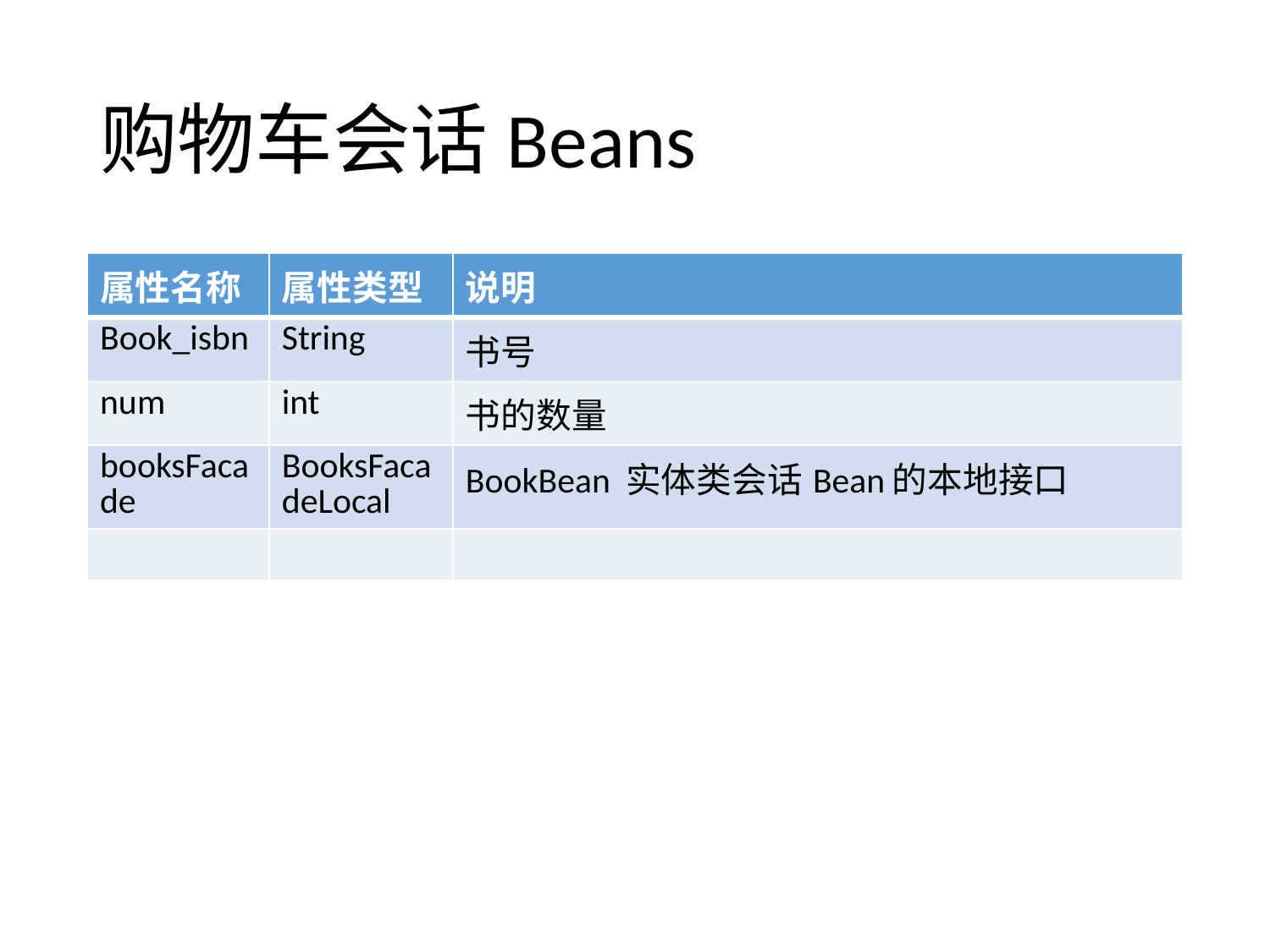

# 购物车会话Beans
| 属性名称 | 属性类型 | 说明 |
| --- | --- | --- |
| Book\_isbn | String | 书号 |
| num | int | 书的数量 |
| booksFacade | BooksFacadeLocal | BookBean 实体类会话Bean的本地接口 |
|  |  |  |